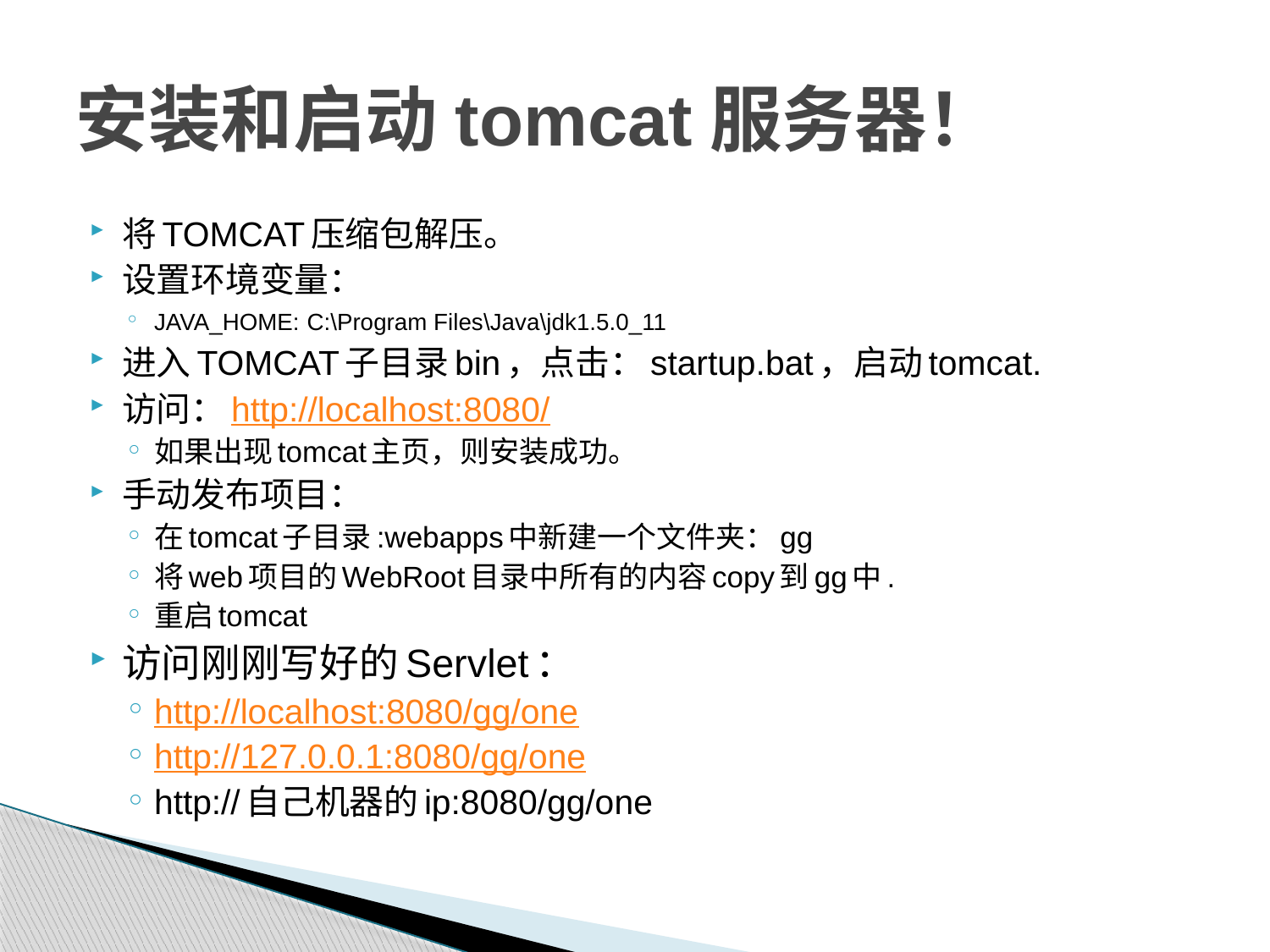

# 安装和启动tomcat服务器！
将TOMCAT压缩包解压。
设置环境变量：
JAVA_HOME: C:\Program Files\Java\jdk1.5.0_11
进入TOMCAT子目录bin，点击：startup.bat，启动tomcat.
访问：http://localhost:8080/
如果出现tomcat主页，则安装成功。
手动发布项目：
在tomcat子目录:webapps中新建一个文件夹：gg
将web项目的WebRoot目录中所有的内容copy到gg中.
重启tomcat
访问刚刚写好的Servlet：
http://localhost:8080/gg/one
http://127.0.0.1:8080/gg/one
http://自己机器的ip:8080/gg/one